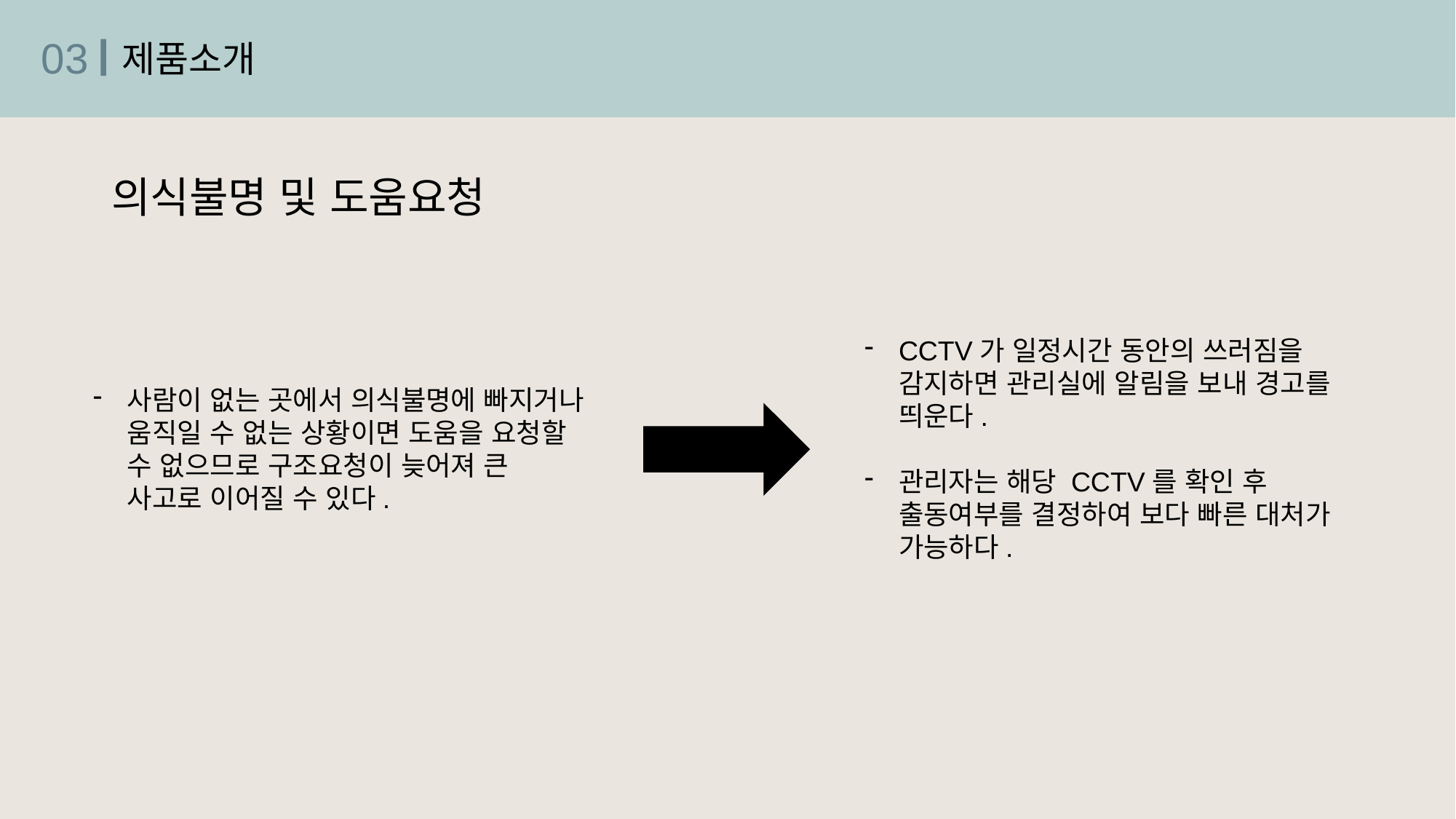

03
제품소개

의식불명 및 도움요청
CCTV가 일정시간 동안의 쓰러짐을 감지하면 관리실에 알림을 보내 경고를 띄운다.

관리자는 해당 CCTV를 확인 후 출동여부를 결정하여 보다 빠른 대처가 가능하다.
사람이 없는 곳에서 의식불명에 빠지거나 움직일 수 없는 상황이면 도움을 요청할 수 없으므로 구조요청이 늦어져 큰 사고로 이어질 수 있다.